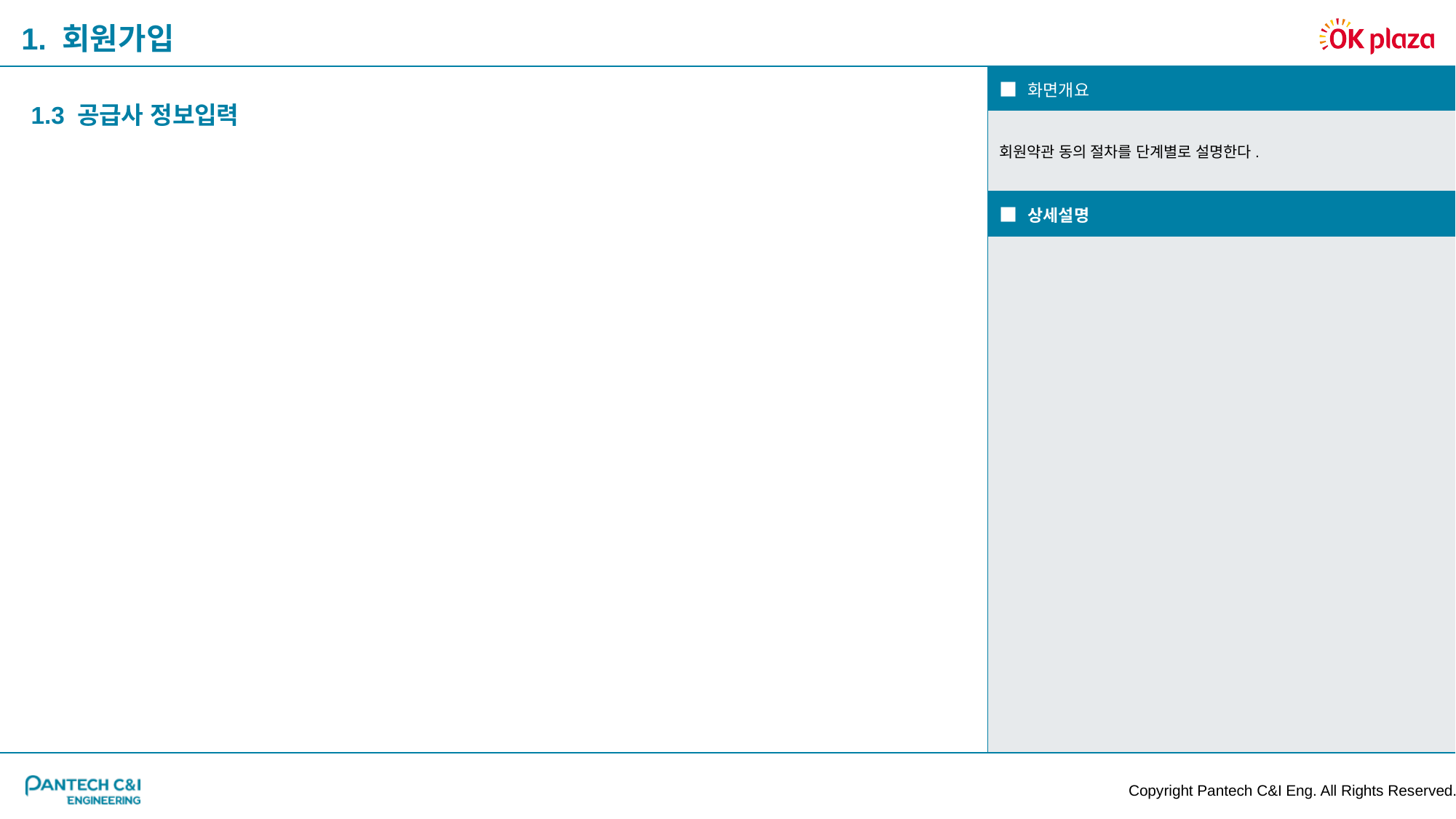

1. 회원가입
| ■ 화면개요 |
| --- |
| 회원약관 동의 절차를 단계별로 설명한다. |
| ■ 상세설명 |
|  |
1.3 공급사 정보입력